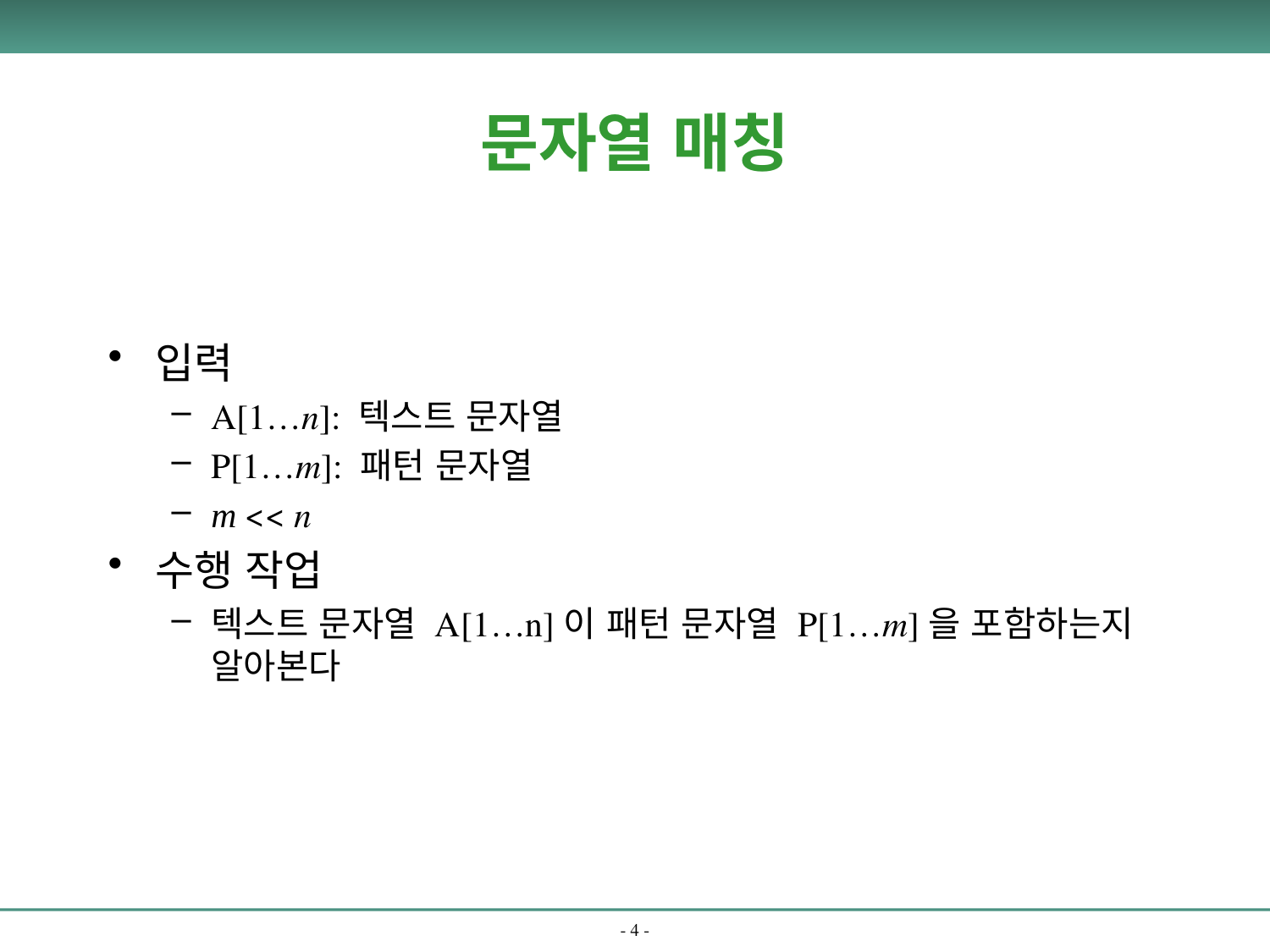

# 문자열 매칭
입력
A[1…n]: 텍스트 문자열
P[1…m]: 패턴 문자열
m << n
수행 작업
텍스트 문자열 A[1…n]이 패턴 문자열 P[1…m]을 포함하는지 알아본다